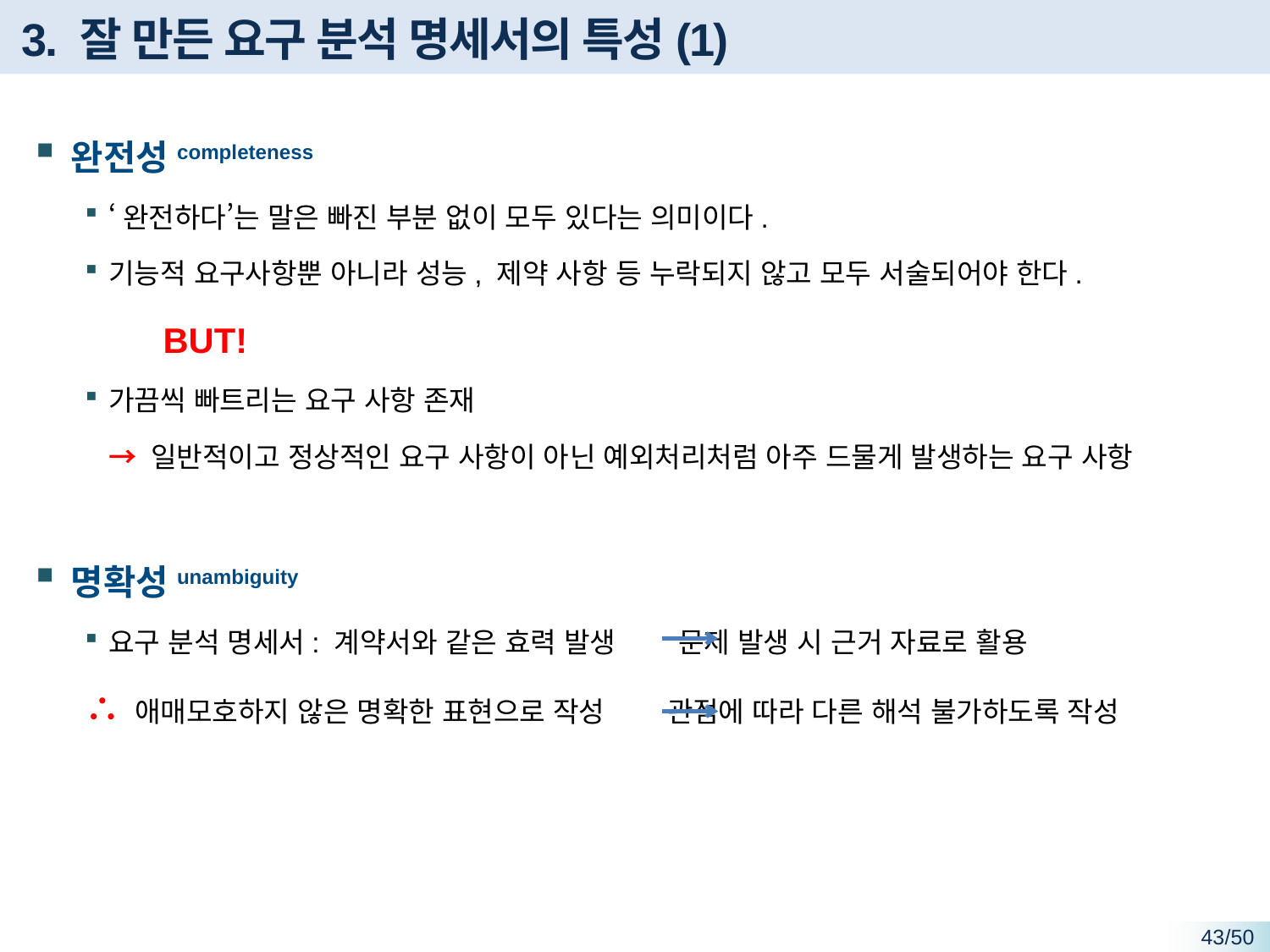

# 3. 잘 만든 요구 분석 명세서의 특성(1)
완전성completeness
‘완전하다’는 말은 빠진 부분 없이 모두 있다는 의미이다.
기능적 요구사항뿐 아니라 성능, 제약 사항 등 누락되지 않고 모두 서술되어야 한다.
        BUT!
가끔씩 빠트리는 요구 사항 존재
   → 일반적이고 정상적인 요구 사항이 아닌 예외처리처럼 아주 드물게 발생하는 요구 사항

명확성unambiguity
요구 분석 명세서: 계약서와 같은 효력 발생        문제 발생 시 근거 자료로 활용
∴ 애매모호하지 않은 명확한 표현으로 작성        관점에 따라 다른 해석 불가하도록 작성